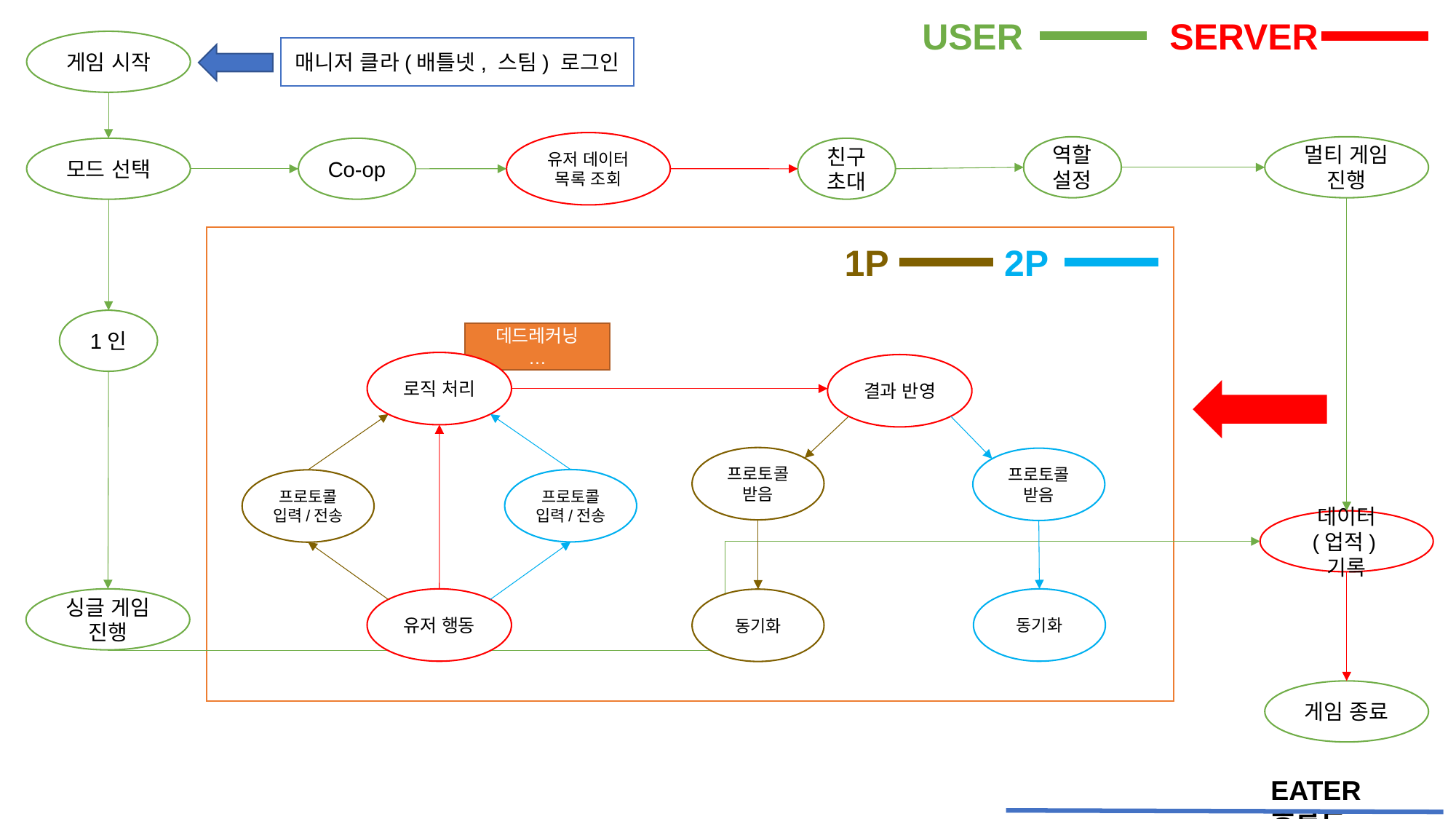

SERVER
USER
게임 시작
매니저 클라(배틀넷, 스팀) 로그인

유저 데이터 목록 조회
역할 설정
멀티 게임 진행
친구 초대
모드 선택
Co-op

1P
2P
1인
데드레커닝
…
로직 처리
결과 반영

프로토콜받음
프로토콜
받음
프로토콜 입력/전송
프로토콜 입력/전송
데이터
(업적)기록
싱글 게임 진행
유저 행동
동기화
동기화
게임 종료
EATER 흐름도